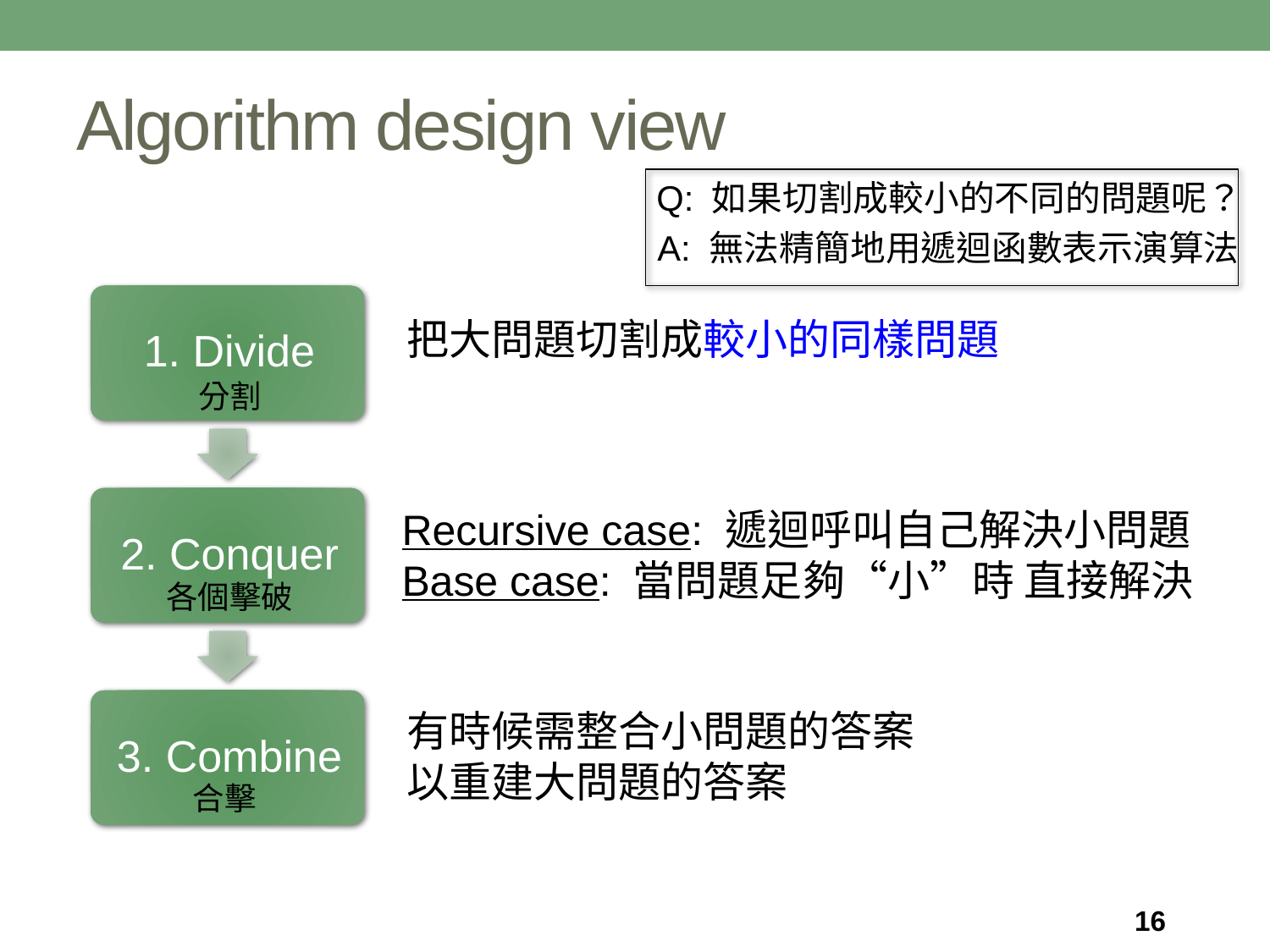

# Algorithm design view
Q: 如果切割成較小的不同的問題呢？

A: 無法精簡地用遞迴函數表示演算法
1. Divide

2. Conquer

3. Combine
把大問題切割成較小的同樣問題
分割
Recursive case: 遞迴呼叫自己解決小問題
Base case: 當問題足夠“小”時 直接解決
各個擊破
有時候需整合小問題的答案
以重建大問題的答案
合擊
16